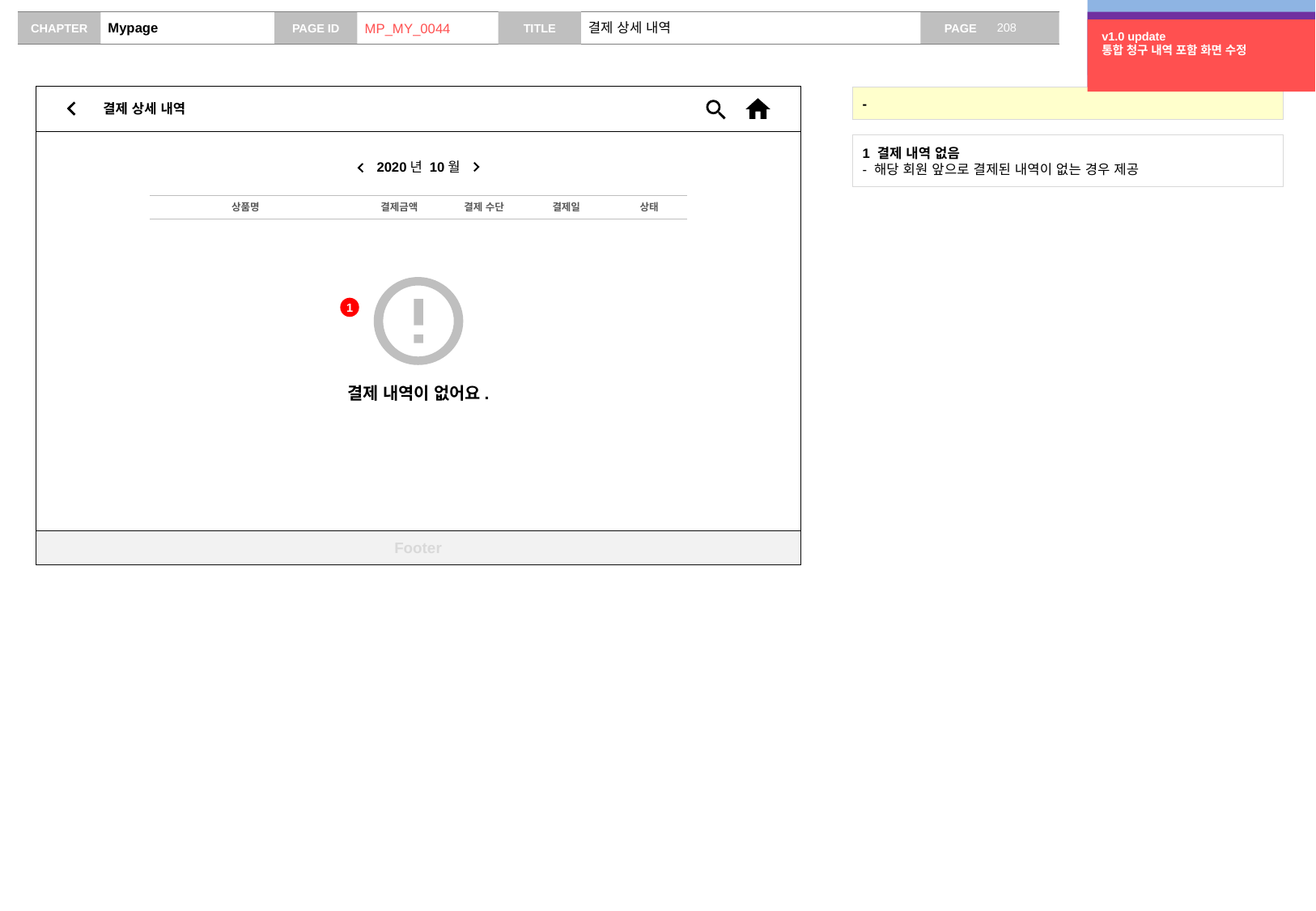

v0.2 update
결제 내역 월별 제공,
결제 수단 추가 삭제
v0.6 update
결제 카드 번호 표기 수정
0 정의 수정
# Mypage
MP_MY_0044
결제 상세 내역
v1.0 update
통합 청구 내역 포함 화면 수정

결제 상세 내역

-

1 결제 내역 없음
- 해당 회원 앞으로 결제된 내역이 없는 경우 제공
2020년 10월

상품명
결제금액
결제 수단
결제일
상태

1
결제 내역이 없어요.
Footer